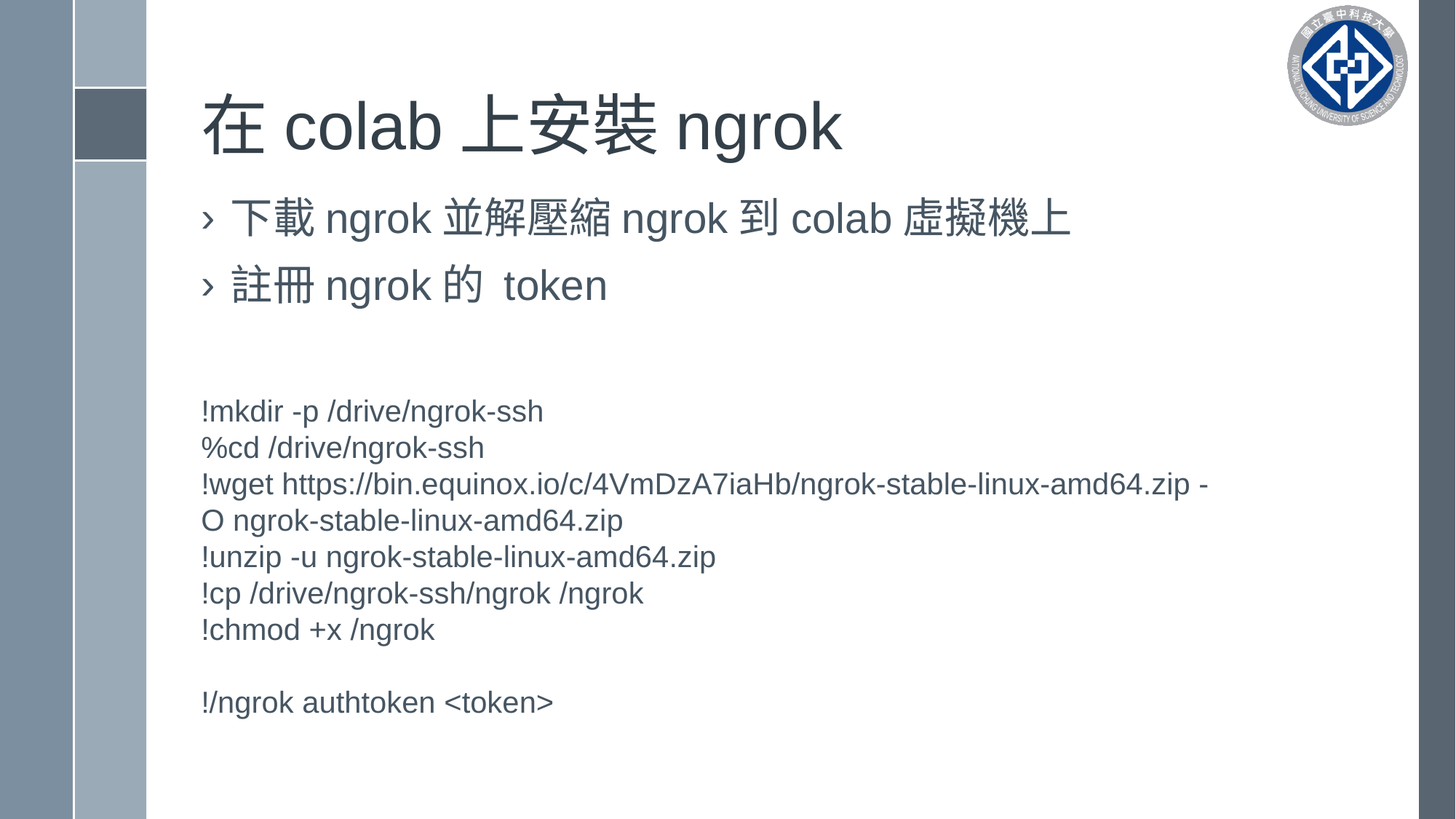

# 在colab上安裝ngrok
下載ngrok並解壓縮ngrok到colab虛擬機上
註冊ngrok的 token

!mkdir -p /drive/ngrok-ssh
%cd /drive/ngrok-ssh
!wget https://bin.equinox.io/c/4VmDzA7iaHb/ngrok-stable-linux-amd64.zip -O ngrok-stable-linux-amd64.zip
!unzip -u ngrok-stable-linux-amd64.zip
!cp /drive/ngrok-ssh/ngrok /ngrok
!chmod +x /ngrok

!/ngrok authtoken <token>